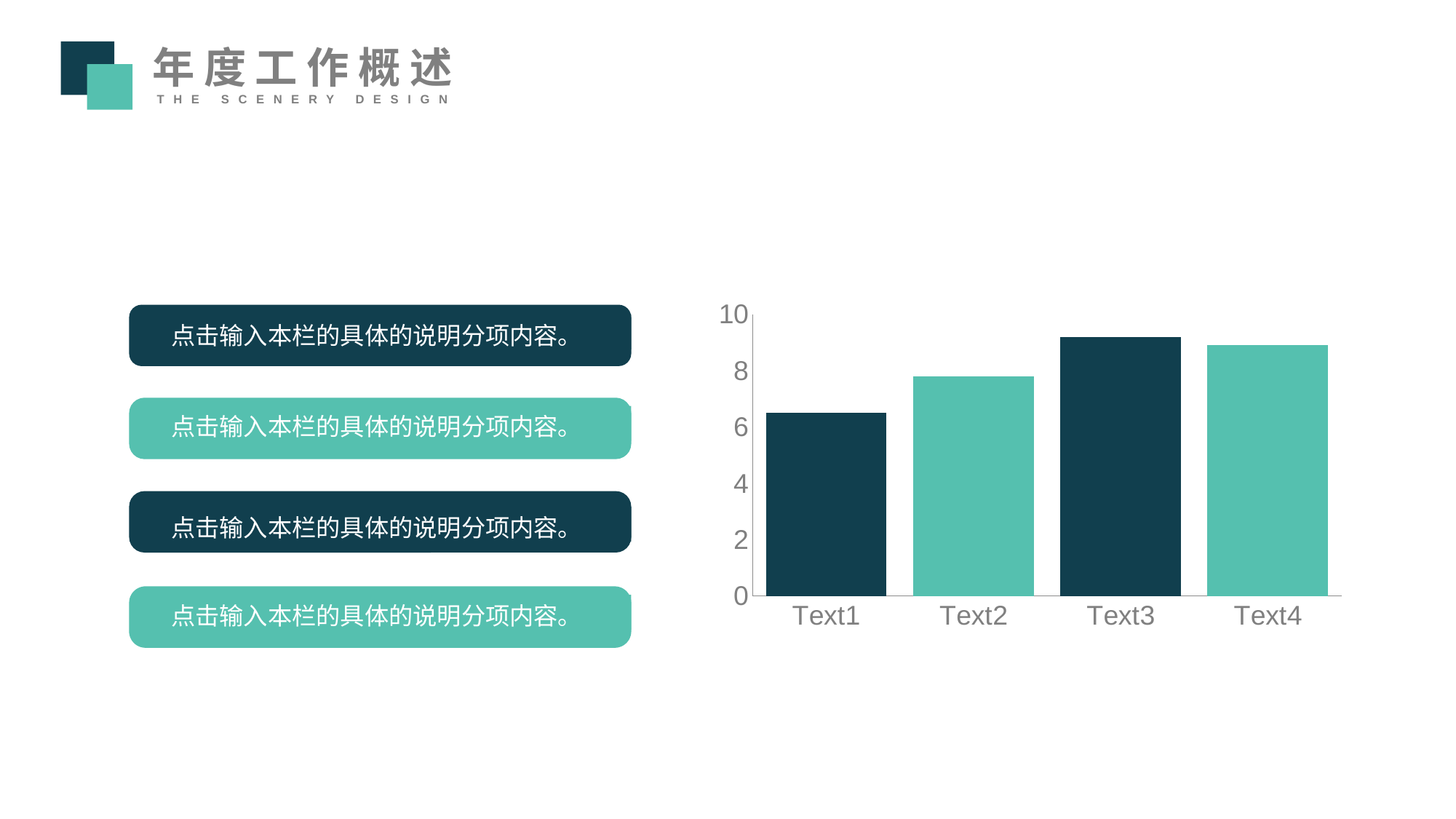

年度工作概述
THE Scenery DESIGN

### Chart

| Category | 销量 |
|---|---|
| Text1 | 6.5 |
| Text2 | 7.8 |
| Text3 | 9.200000000000001 |
| Text4 | 8.9 |
点击输入本栏的具体的说明分项内容。

点击输入本栏的具体的说明分项内容。

点击输入本栏的具体的说明分项内容。

点击输入本栏的具体的说明分项内容。